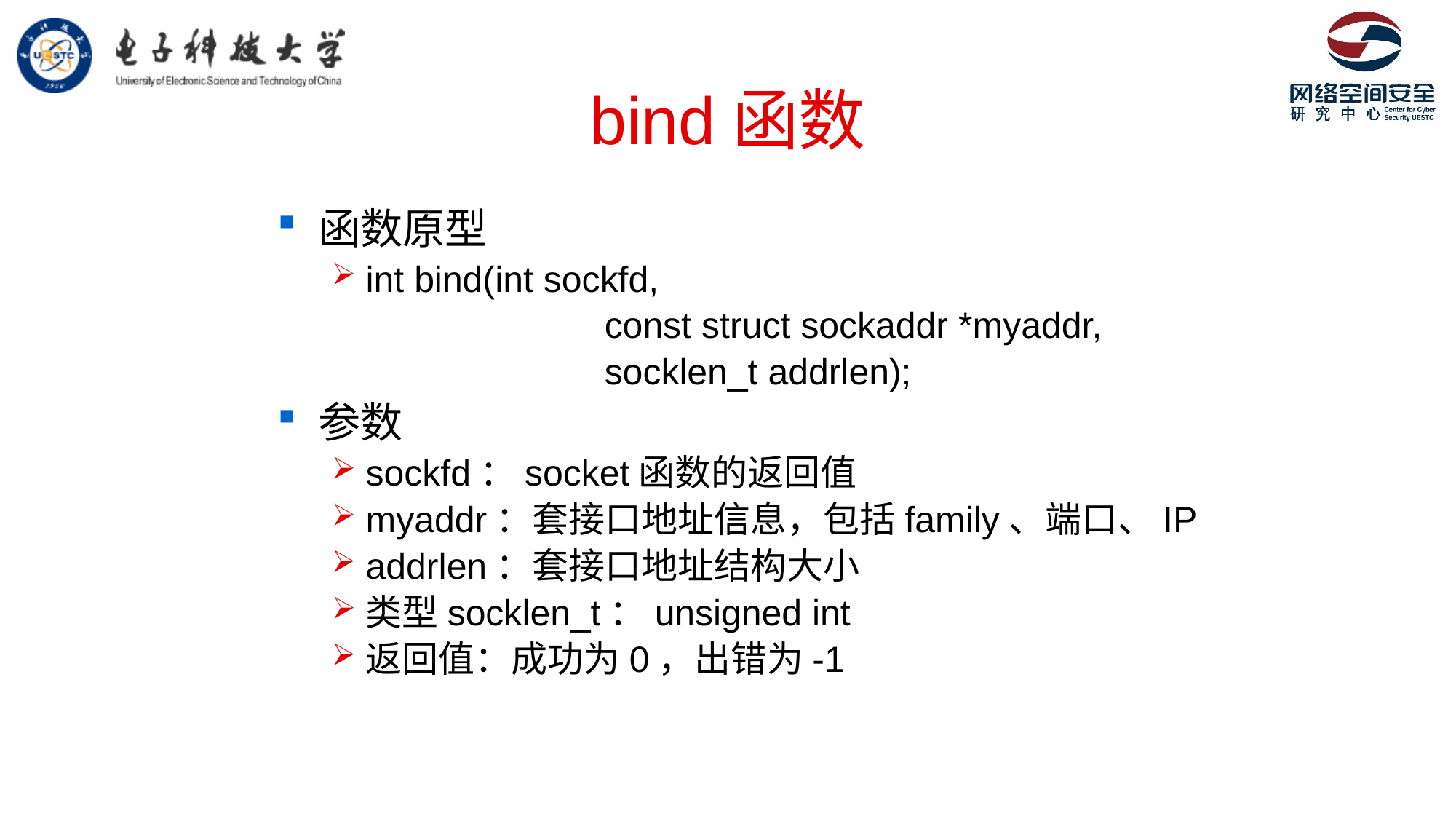

# bind函数
函数原型
int bind(int sockfd,
			  const struct sockaddr *myaddr,
			  socklen_t addrlen);
参数
sockfd：socket函数的返回值
myaddr：套接口地址信息，包括family、端口、IP
addrlen：套接口地址结构大小
类型socklen_t：unsigned int
返回值：成功为0，出错为-1